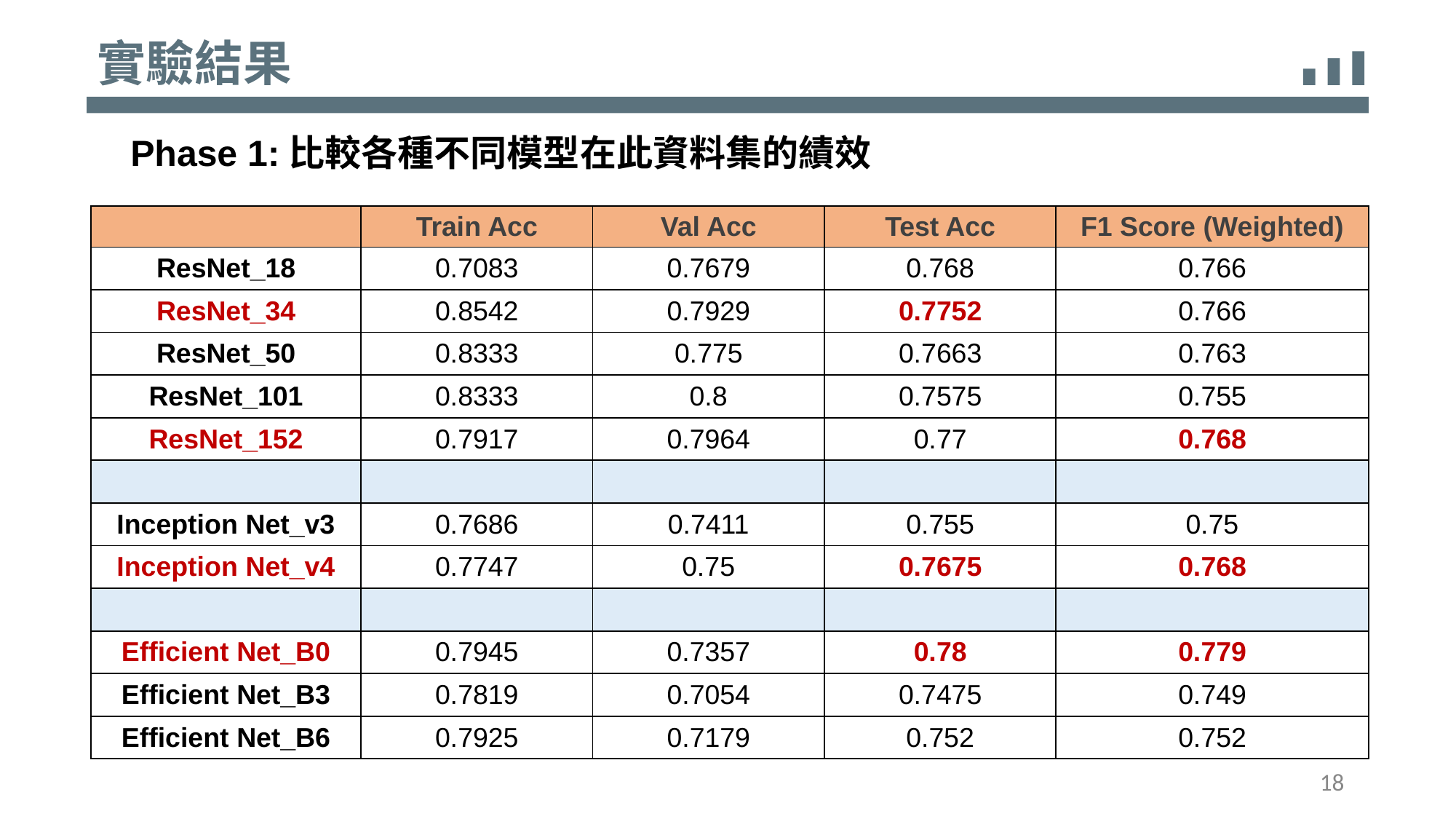

實驗結果

Phase 1:比較各種不同模型在此資料集的績效
|  | Train Acc | Val Acc | Test Acc | F1 Score (Weighted) |
| --- | --- | --- | --- | --- |
| ResNet\_18 | 0.7083 | 0.7679 | 0.768 | 0.766 |
| ResNet\_34 | 0.8542 | 0.7929 | 0.7752 | 0.766 |
| ResNet\_50 | 0.8333 | 0.775 | 0.7663 | 0.763 |
| ResNet\_101 | 0.8333 | 0.8 | 0.7575 | 0.755 |
| ResNet\_152 | 0.7917 | 0.7964 | 0.77 | 0.768 |
|  |  |  |  |  |
| Inception Net\_v3 | 0.7686 | 0.7411 | 0.755 | 0.75 |
| Inception Net\_v4 | 0.7747 | 0.75 | 0.7675 | 0.768 |
|  |  |  |  |  |
| Efficient Net\_B0 | 0.7945 | 0.7357 | 0.78 | 0.779 |
| Efficient Net\_B3 | 0.7819 | 0.7054 | 0.7475 | 0.749 |
| Efficient Net\_B6 | 0.7925 | 0.7179 | 0.752 | 0.752 |

18